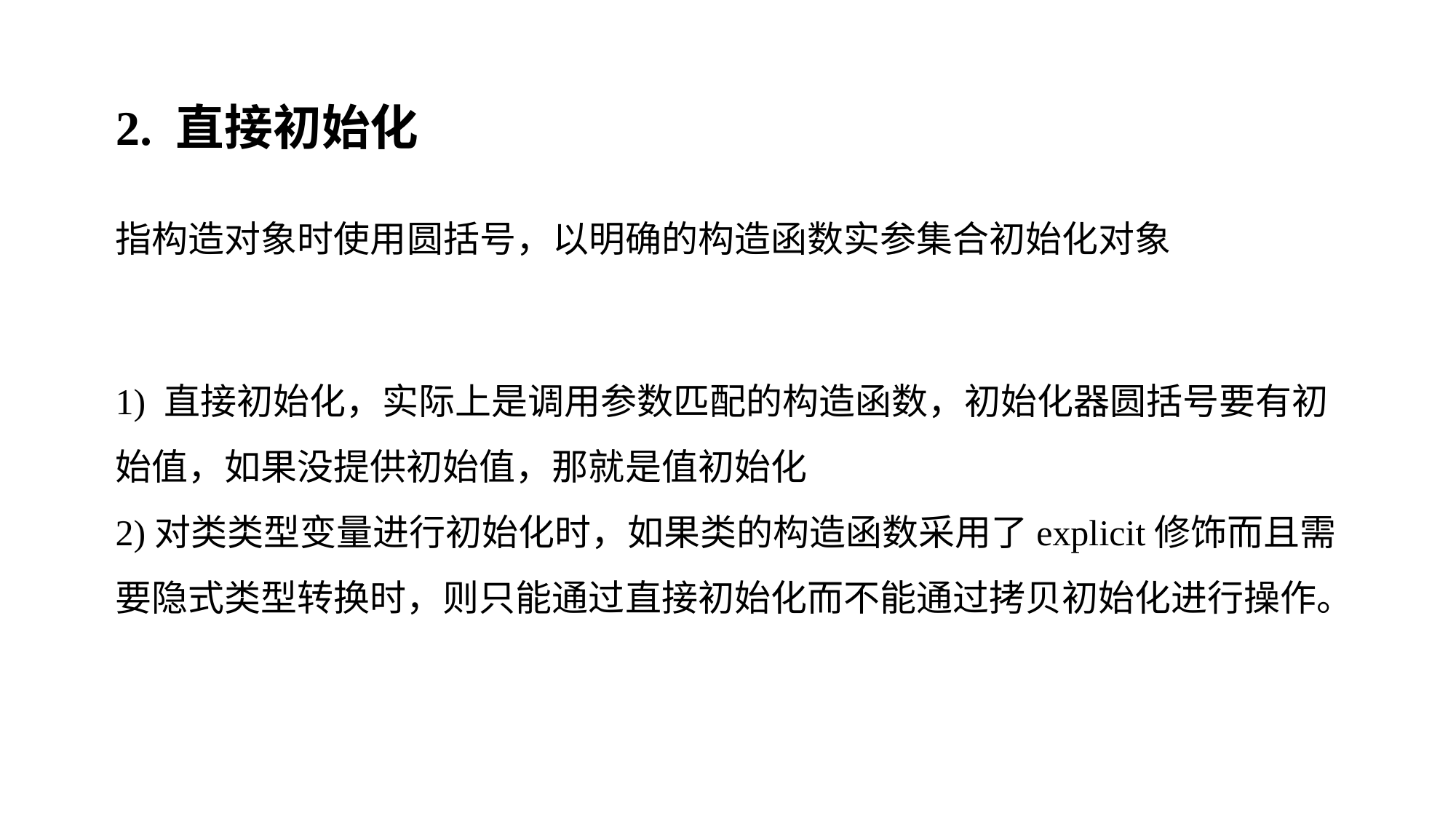

2. 直接初始化
指构造对象时使用圆括号，以明确的构造函数实参集合初始化对象
1) 直接初始化，实际上是调用参数匹配的构造函数，初始化器圆括号要有初始值，如果没提供初始值，那就是值初始化
2)对类类型变量进行初始化时，如果类的构造函数采用了explicit修饰而且需要隐式类型转换时，则只能通过直接初始化而不能通过拷贝初始化进行操作。